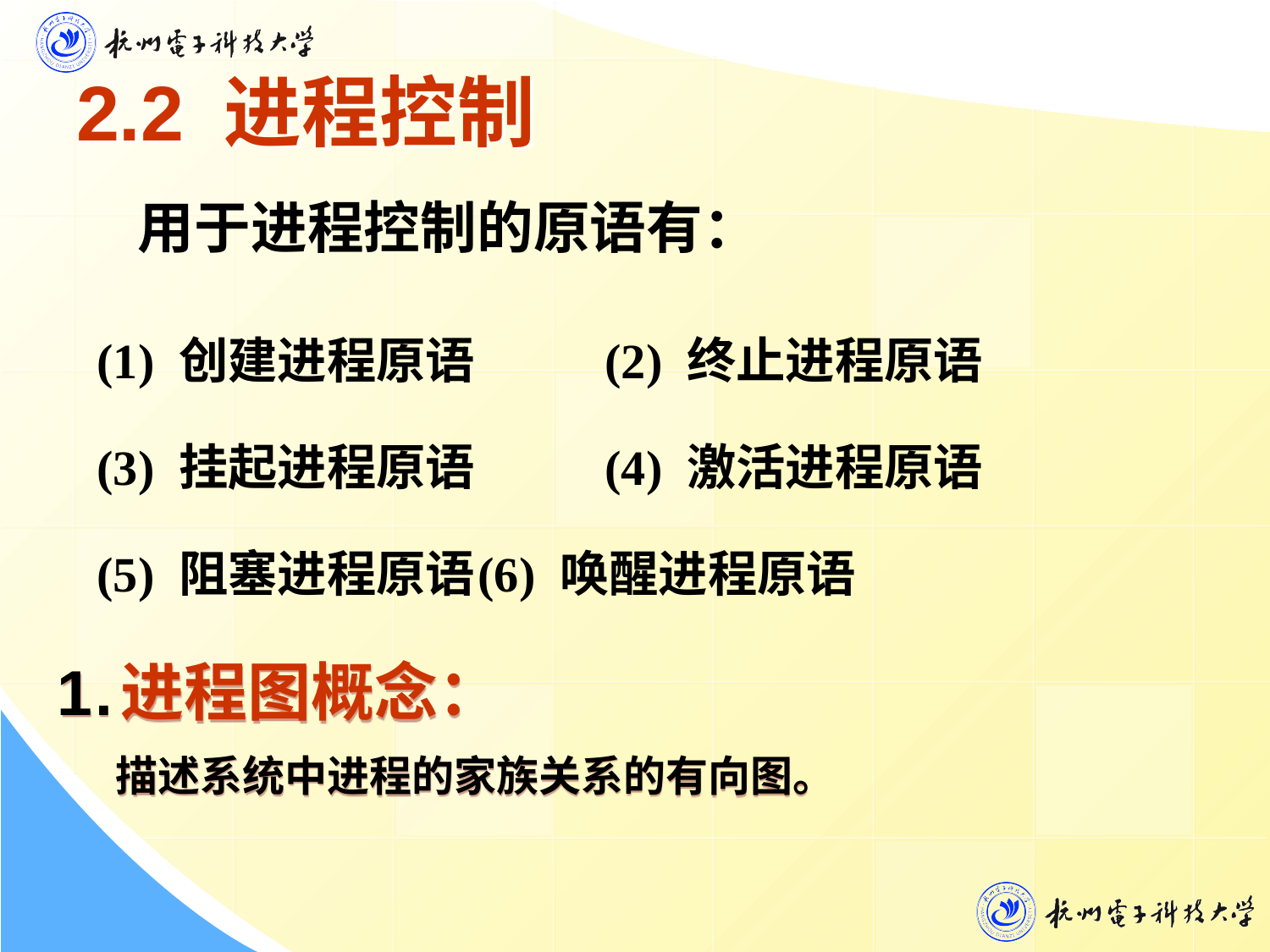

2.2 进程控制
用于进程控制的原语有：
(1) 创建进程原语    	(2) 终止进程原语
(3) 挂起进程原语    	(4) 激活进程原语
(5) 阻塞进程原语	(6) 唤醒进程原语
进程图概念：
     描述系统中进程的家族关系的有向图。